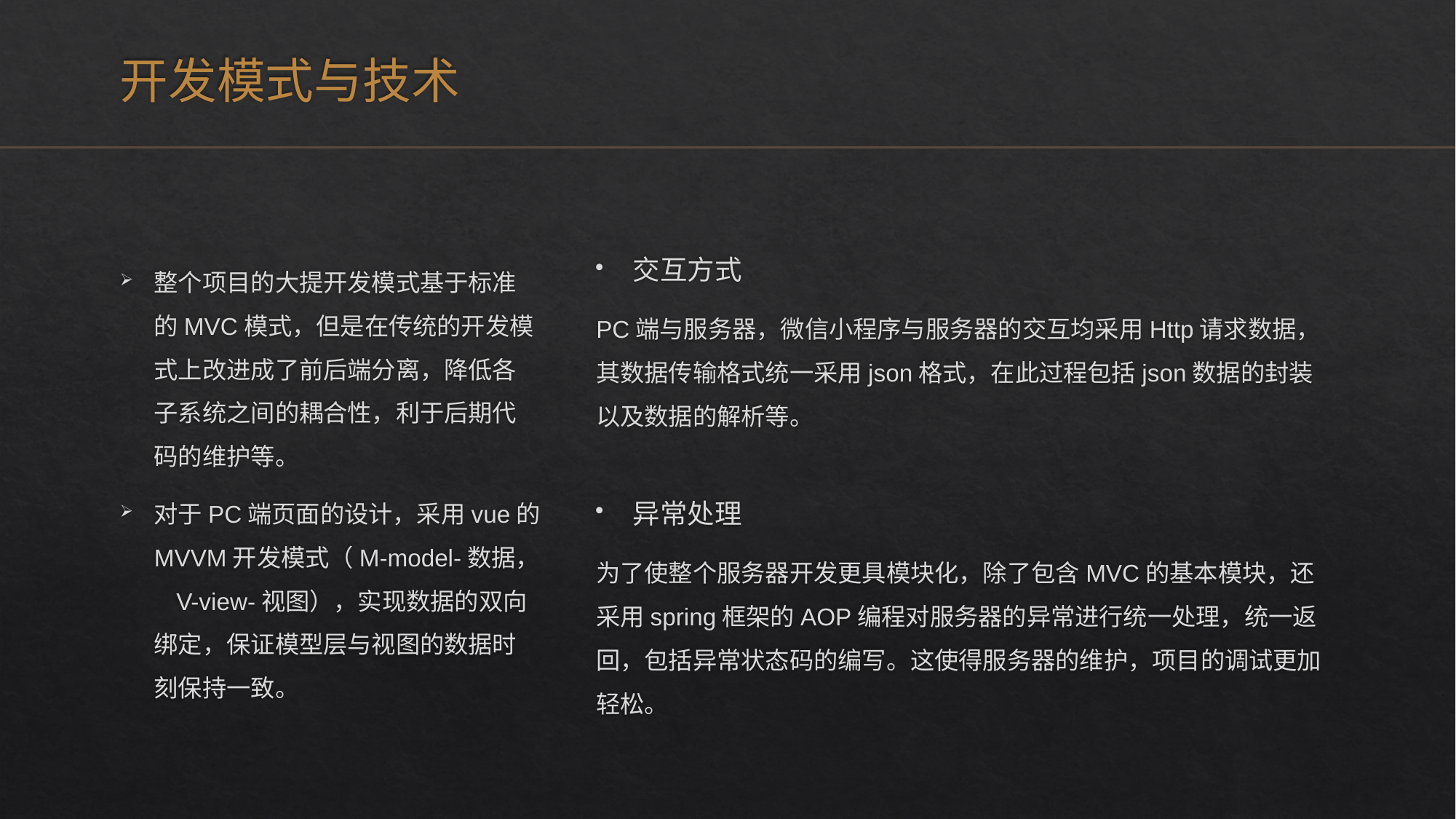

# 开发模式与技术
整个项目的大提开发模式基于标准的MVC模式，但是在传统的开发模式上改进成了前后端分离，降低各子系统之间的耦合性，利于后期代码的维护等。
对于PC端页面的设计，采用vue的MVVM开发模式（M-model-数据，    V-view-视图），实现数据的双向绑定，保证模型层与视图的数据时刻保持一致。
交互方式
PC端与服务器，微信小程序与服务器的交互均采用Http请求数据，其数据传输格式统一采用json格式，在此过程包括json数据的封装以及数据的解析等。

异常处理
为了使整个服务器开发更具模块化，除了包含MVC的基本模块，还采用spring框架的AOP编程对服务器的异常进行统一处理，统一返回，包括异常状态码的编写。这使得服务器的维护，项目的调试更加轻松。